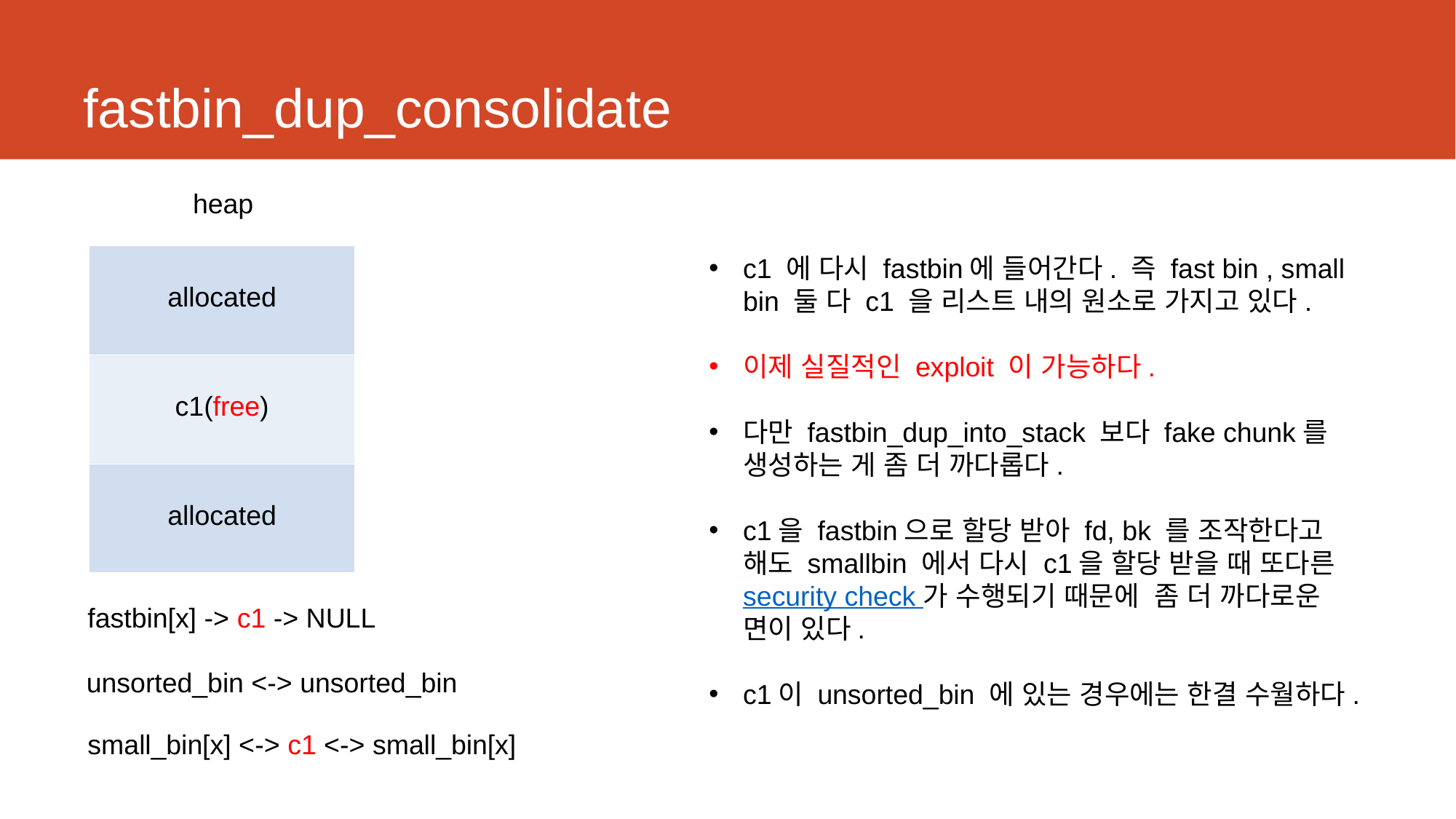

# fastbin_dup_consolidate
heap
| allocated |
| --- |
| c1(free) |
| allocated |
c1 에 다시 fastbin에 들어간다. 즉 fast bin , small bin 둘 다 c1 을 리스트 내의 원소로 가지고 있다.

이제 실질적인 exploit 이 가능하다.

다만 fastbin_dup_into_stack 보다 fake chunk를 생성하는 게 좀 더 까다롭다.

c1을 fastbin으로 할당 받아 fd, bk 를 조작한다고 해도 smallbin 에서 다시 c1을 할당 받을 때 또다른 security check 가 수행되기 때문에  좀 더 까다로운 면이 있다.

c1이 unsorted_bin 에 있는 경우에는 한결 수월하다.

fastbin[x] -> c1 -> NULL
unsorted_bin <-> unsorted_bin
small_bin[x] <-> c1 <-> small_bin[x]